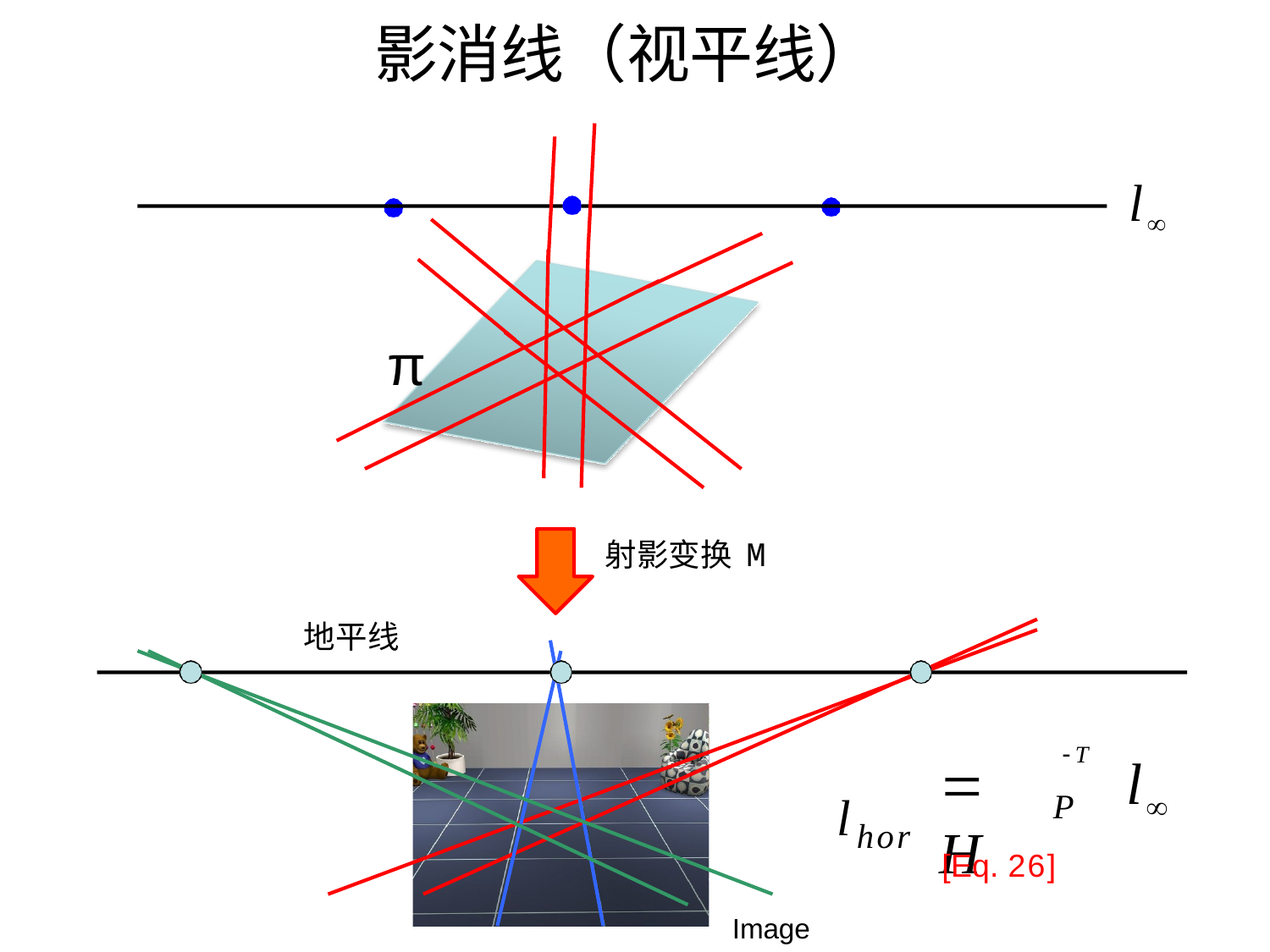

# 影消线（视平线）

l∞

π

射影变换 M
地平线

−T
P
= H
l∞
lhor
[Eq. 26]
Image